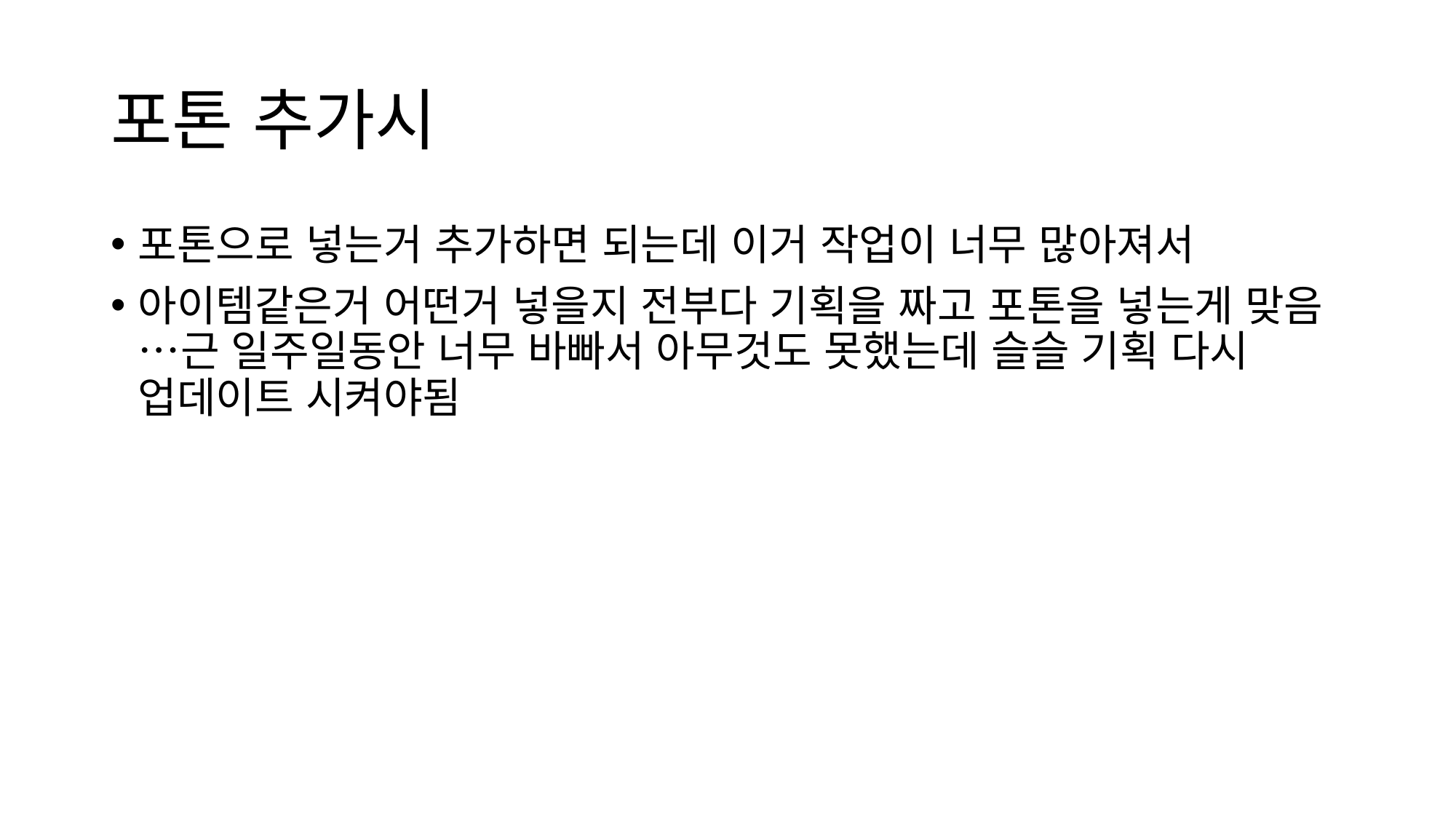

# 포톤 추가시
포톤으로 넣는거 추가하면 되는데 이거 작업이 너무 많아져서
아이템같은거 어떤거 넣을지 전부다 기획을 짜고 포톤을 넣는게 맞음…근 일주일동안 너무 바빠서 아무것도 못했는데 슬슬 기획 다시 업데이트 시켜야됨